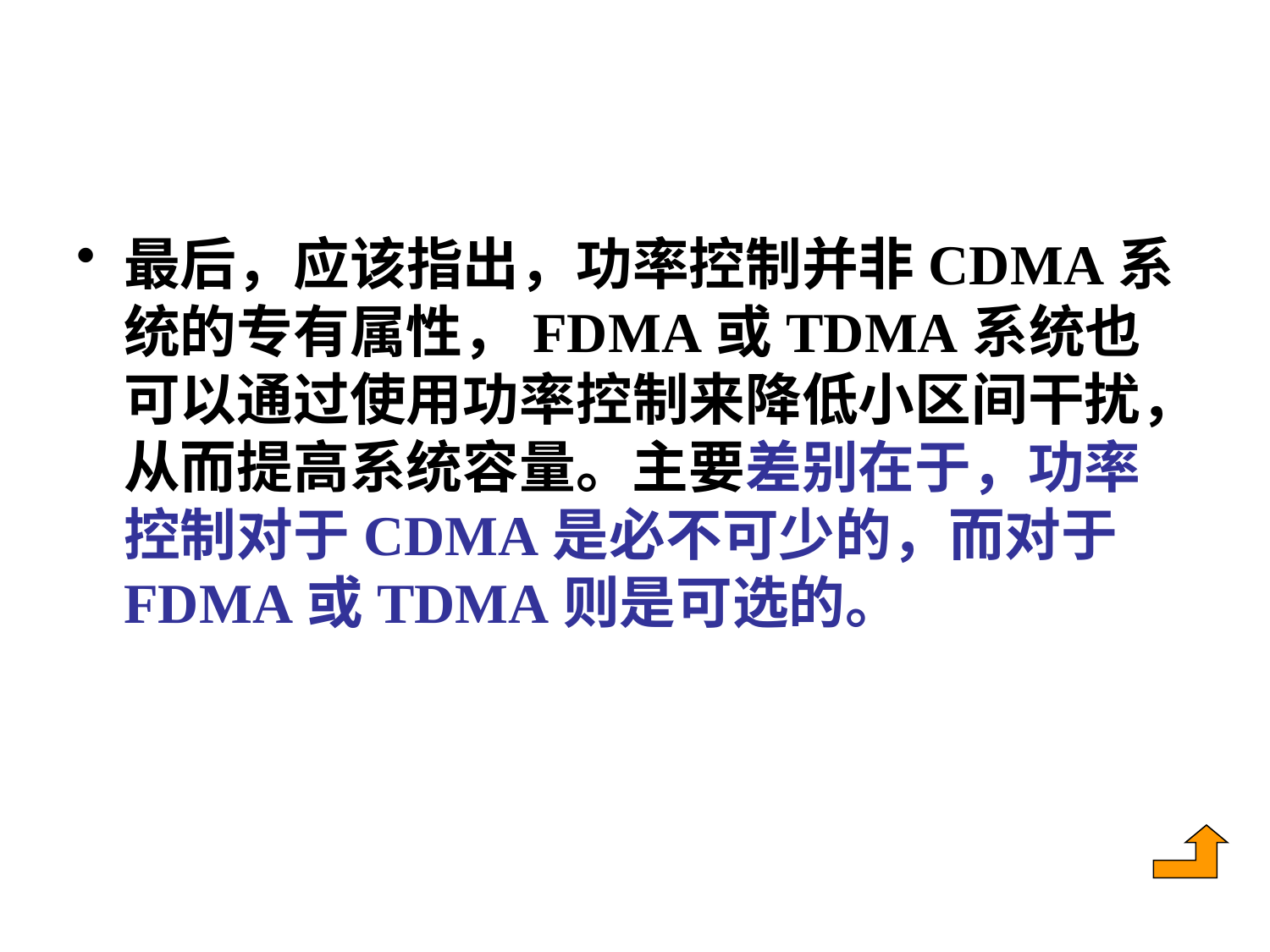

#
最后，应该指出，功率控制并非CDMA系统的专有属性，FDMA或TDMA系统也可以通过使用功率控制来降低小区间干扰，从而提高系统容量。主要差别在于，功率控制对于CDMA是必不可少的，而对于FDMA或TDMA则是可选的。